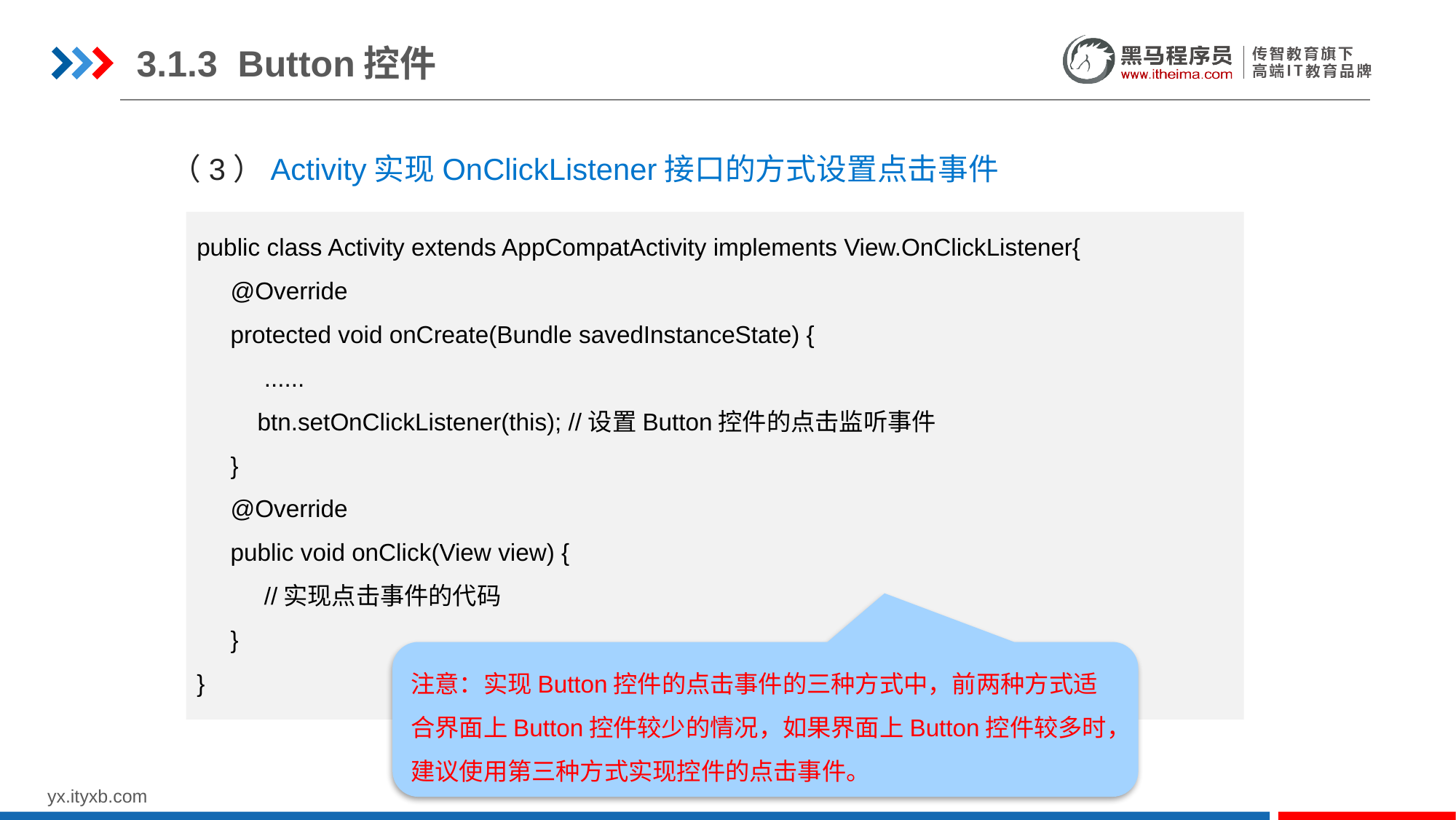

3.1.3  Button控件
（3）Activity实现OnClickListener接口的方式设置点击事件
public class Activity extends AppCompatActivity implements View.OnClickListener{
     @Override
     protected void onCreate(Bundle savedInstanceState) {
          ......
         btn.setOnClickListener(this); //设置Button控件的点击监听事件
     }
     @Override
     public void onClick(View view) {
          //实现点击事件的代码
     }
}

注意：实现Button控件的点击事件的三种方式中，前两种方式适合界面上Button控件较少的情况，如果界面上Button控件较多时，建议使用第三种方式实现控件的点击事件。